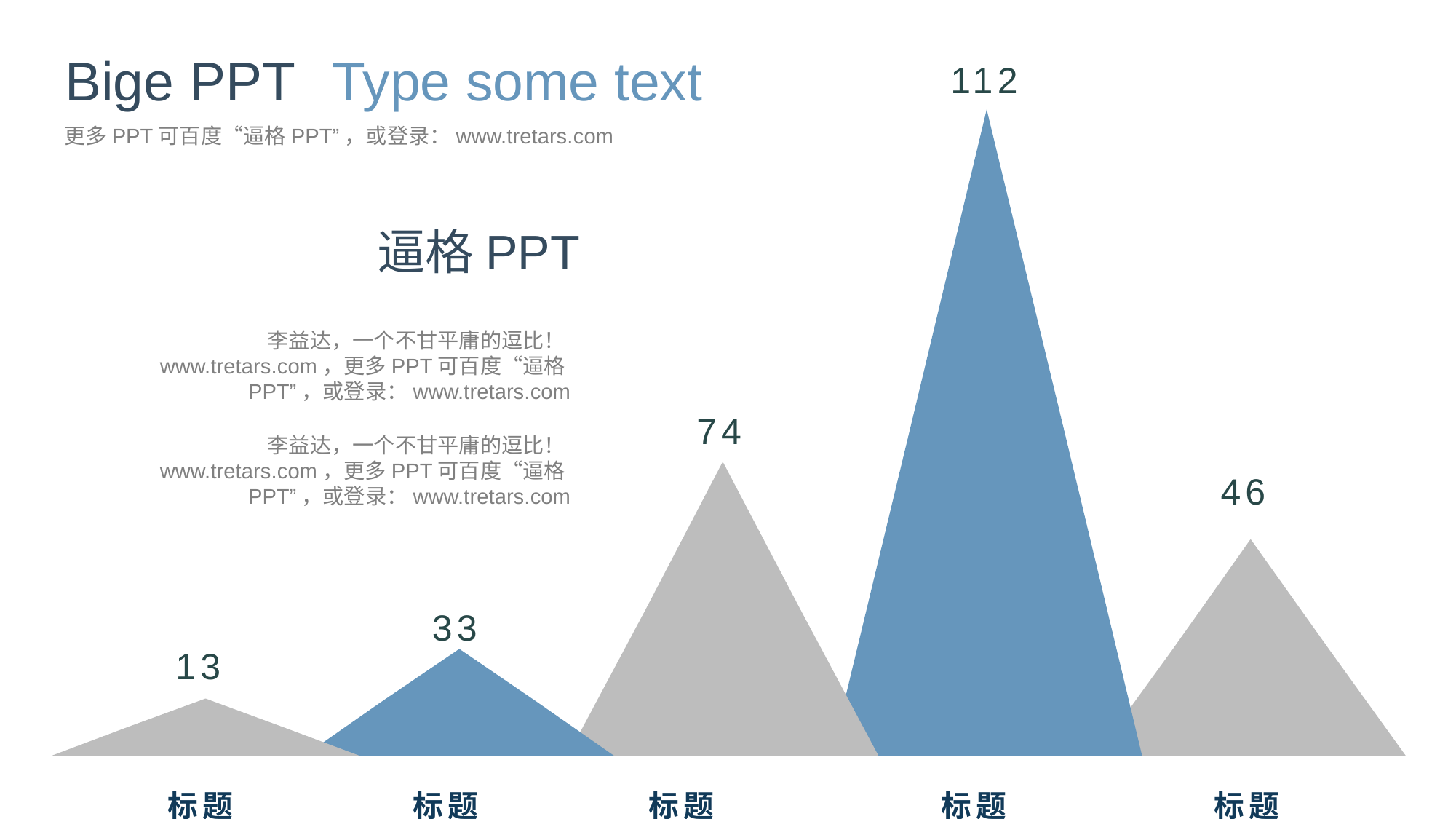

Bige PPT
Type some text
112
更多PPT可百度“逼格PPT”，或登录：www.tretars.com

逼格PPT
李益达，一个不甘平庸的逗比！www.tretars.com，更多PPT可百度“逼格PPT”，或登录：www.tretars.com
74
李益达，一个不甘平庸的逗比！www.tretars.com，更多PPT可百度“逼格PPT”，或登录：www.tretars.com

46

33
13

标题
标题
标题
标题
标题